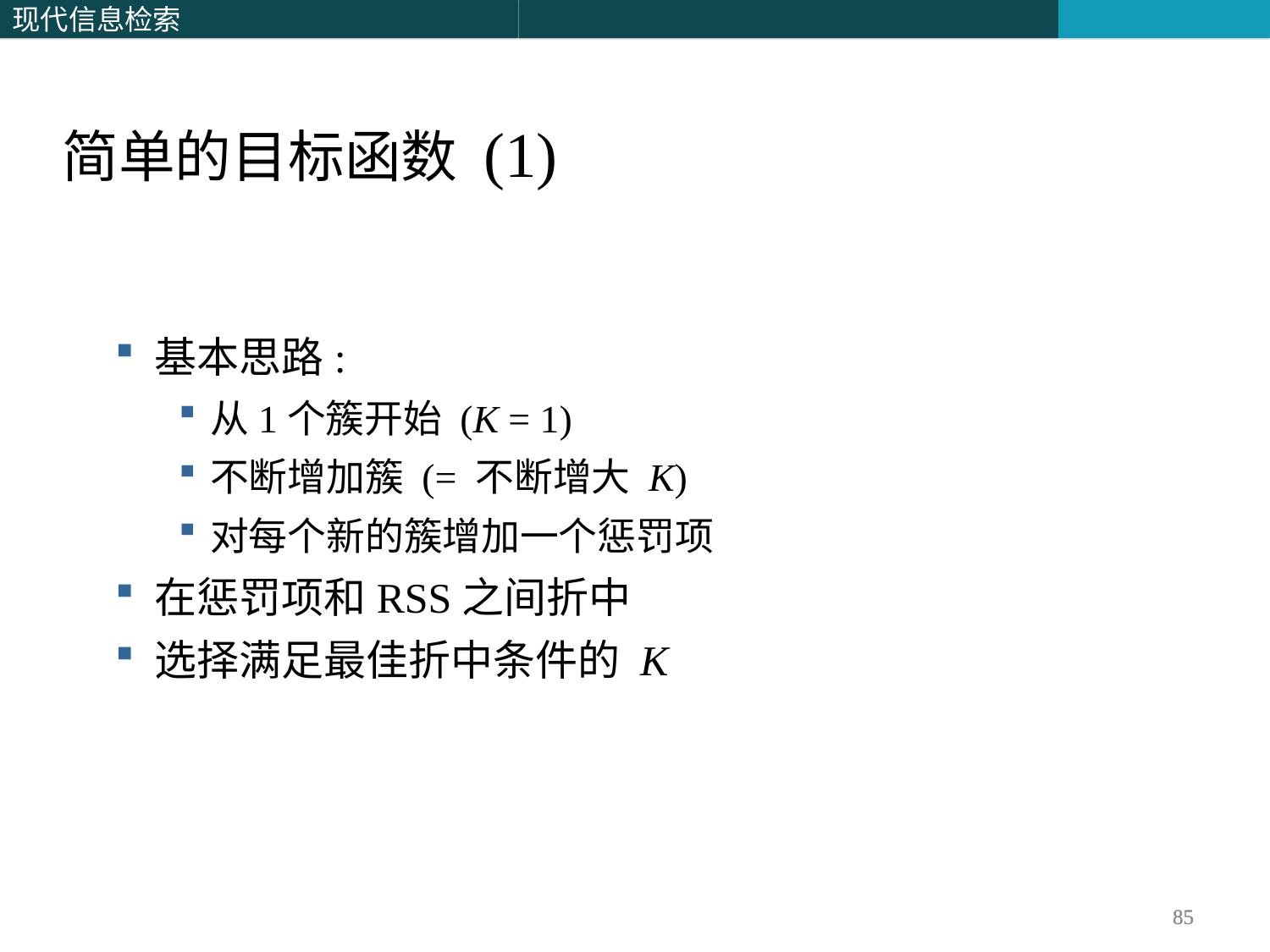

简单的目标函数 (1)

基本思路:
从1个簇开始 (K = 1)
不断增加簇 (= 不断增大 K)
对每个新的簇增加一个惩罚项
在惩罚项和RSS之间折中
选择满足最佳折中条件的 K
85
85